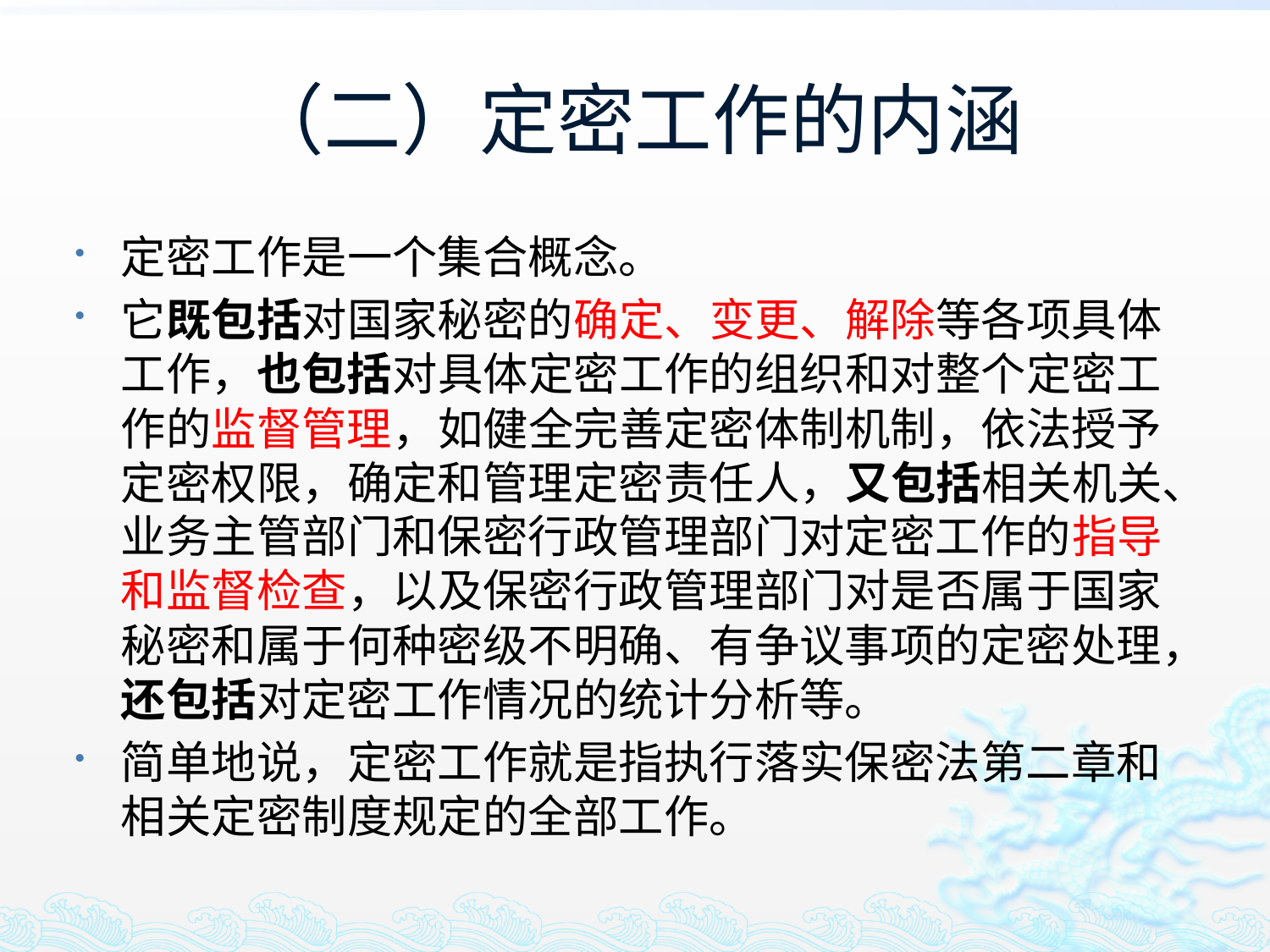

# （二）定密工作的内涵
定密工作是一个集合概念。
它既包括对国家秘密的确定、变更、解除等各项具体工作，也包括对具体定密工作的组织和对整个定密工作的监督管理，如健全完善定密体制机制，依法授予定密权限，确定和管理定密责任人，又包括相关机关、业务主管部门和保密行政管理部门对定密工作的指导和监督检查，以及保密行政管理部门对是否属于国家秘密和属于何种密级不明确、有争议事项的定密处理，还包括对定密工作情况的统计分析等。
简单地说，定密工作就是指执行落实保密法第二章和相关定密制度规定的全部工作。